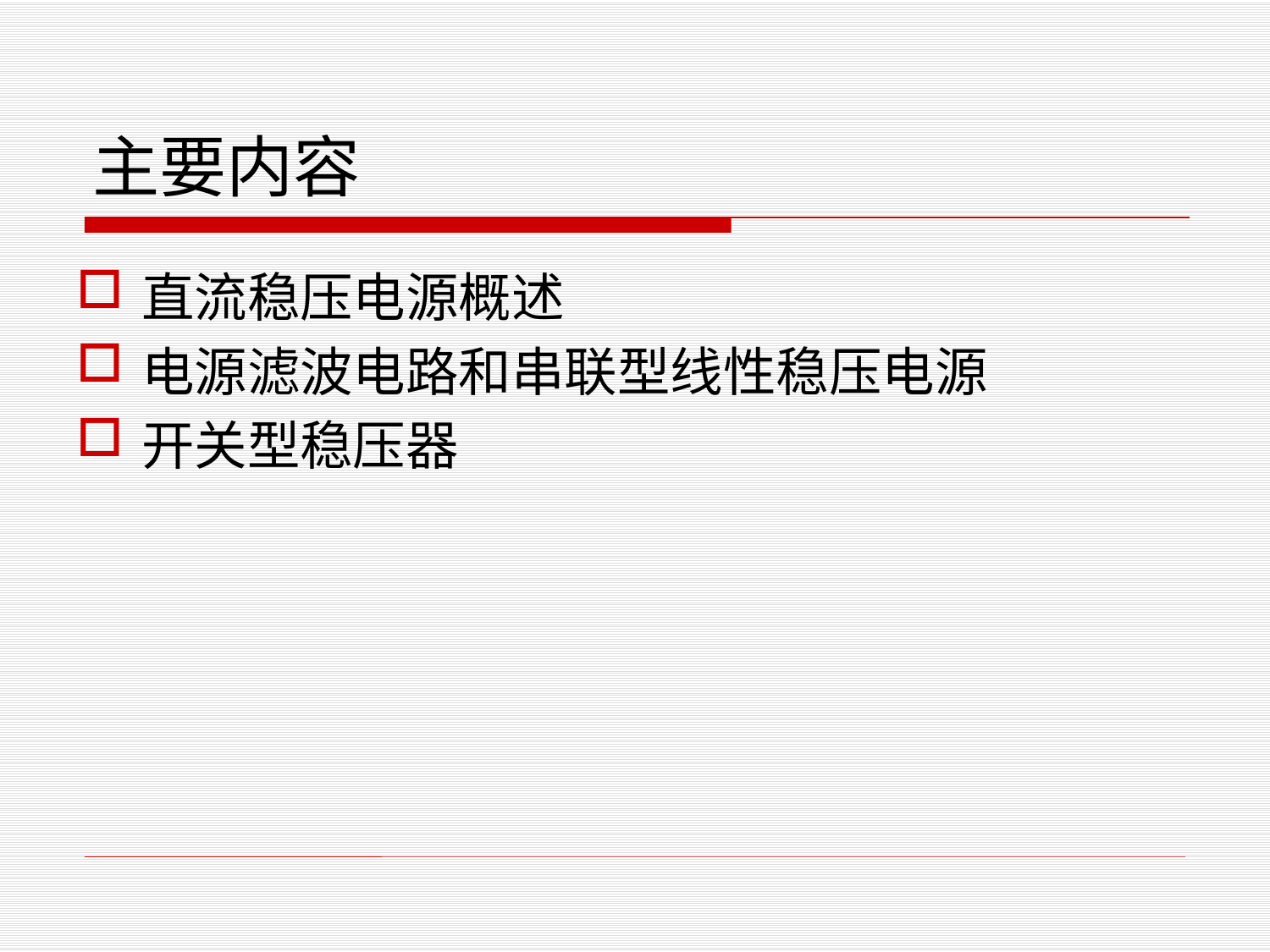

# 主要内容
直流稳压电源概述
电源滤波电路和串联型线性稳压电源
开关型稳压器